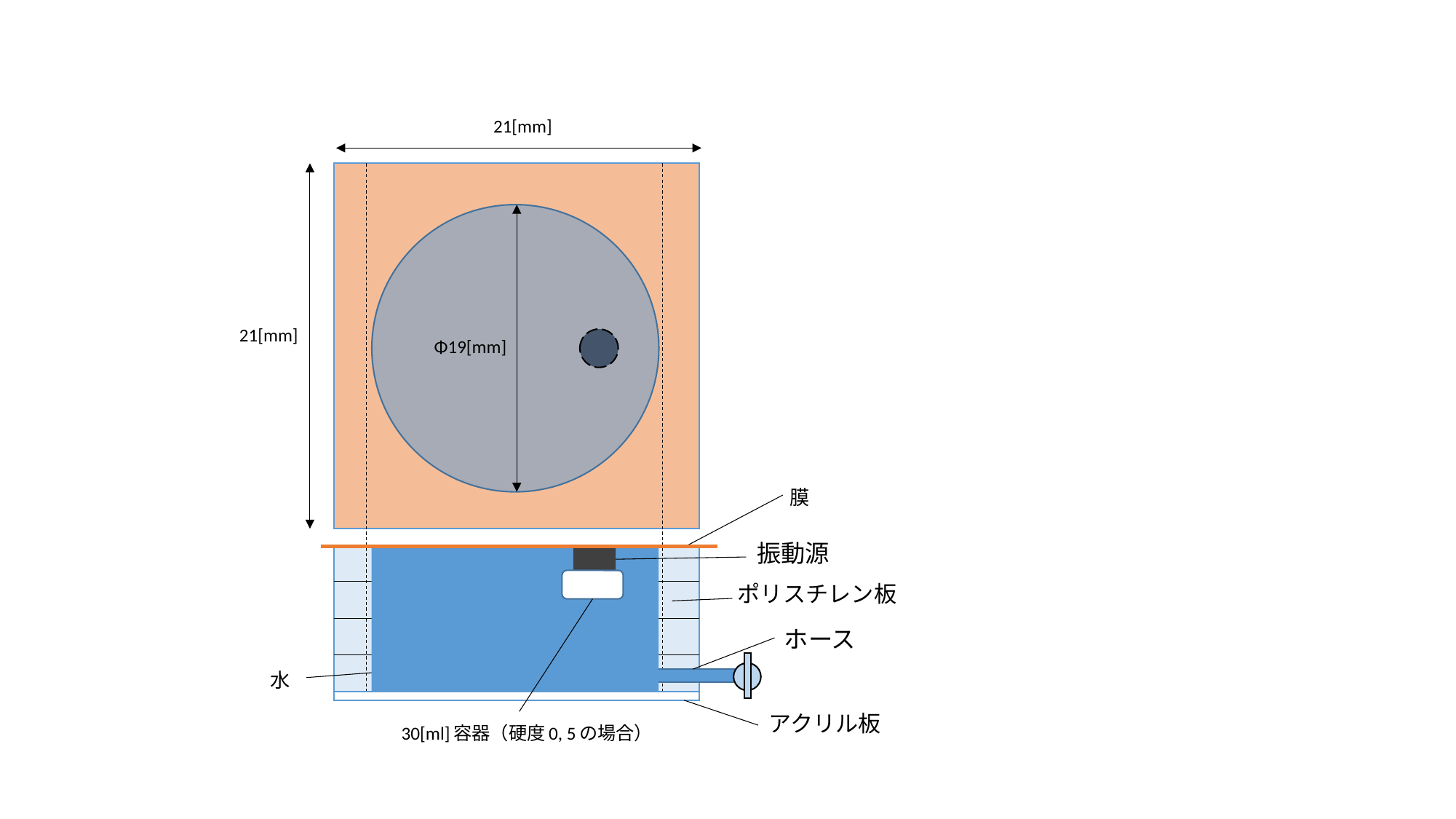

21[mm]

21[mm]

Φ19[mm]
膜
振動源

ポリスチレン板
ホース

水

アクリル板
30[ml]容器（硬度0, 5の場合）